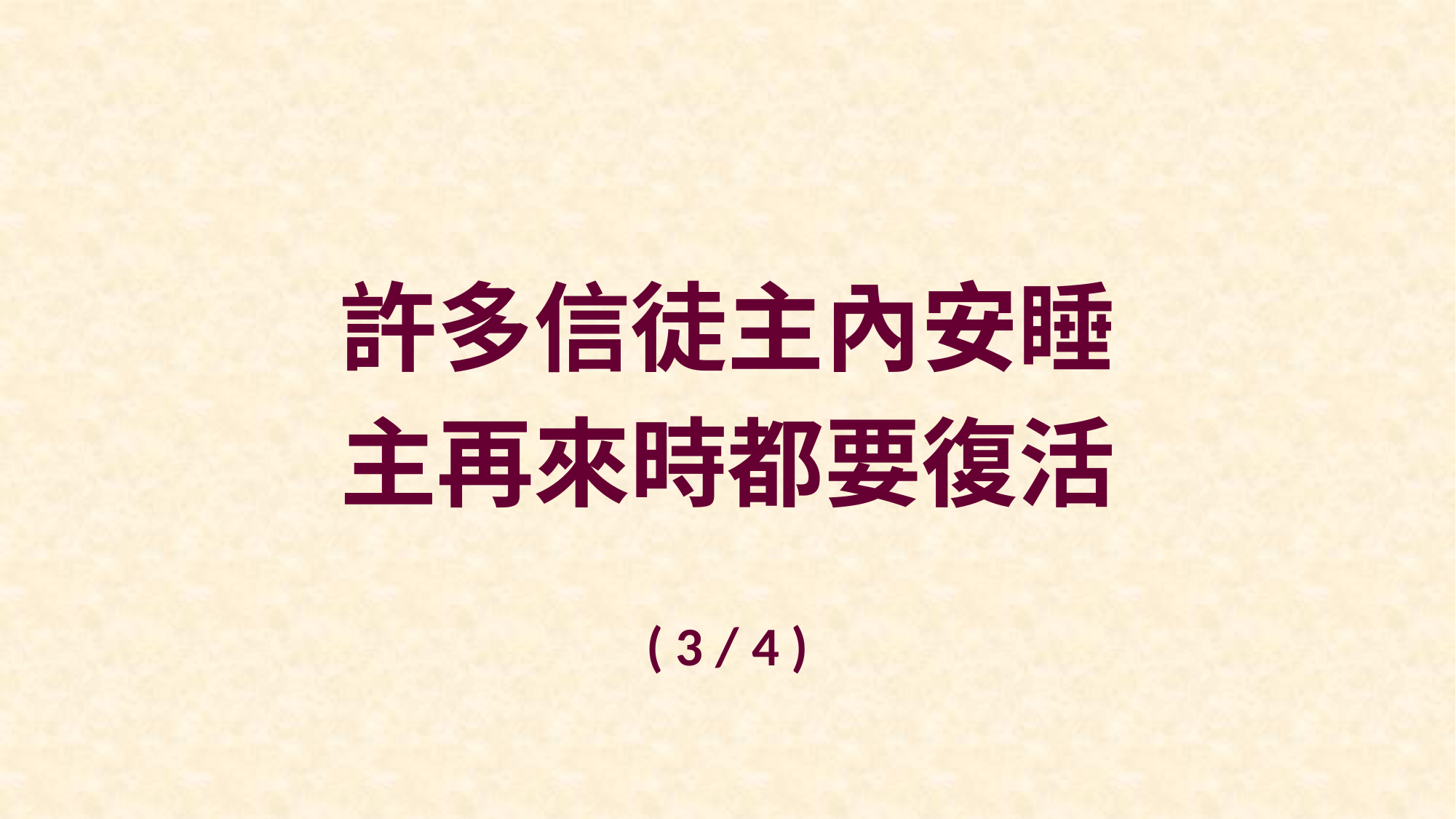

許多信徒主內安睡
主再來時都要復活
( 3 / 4 )